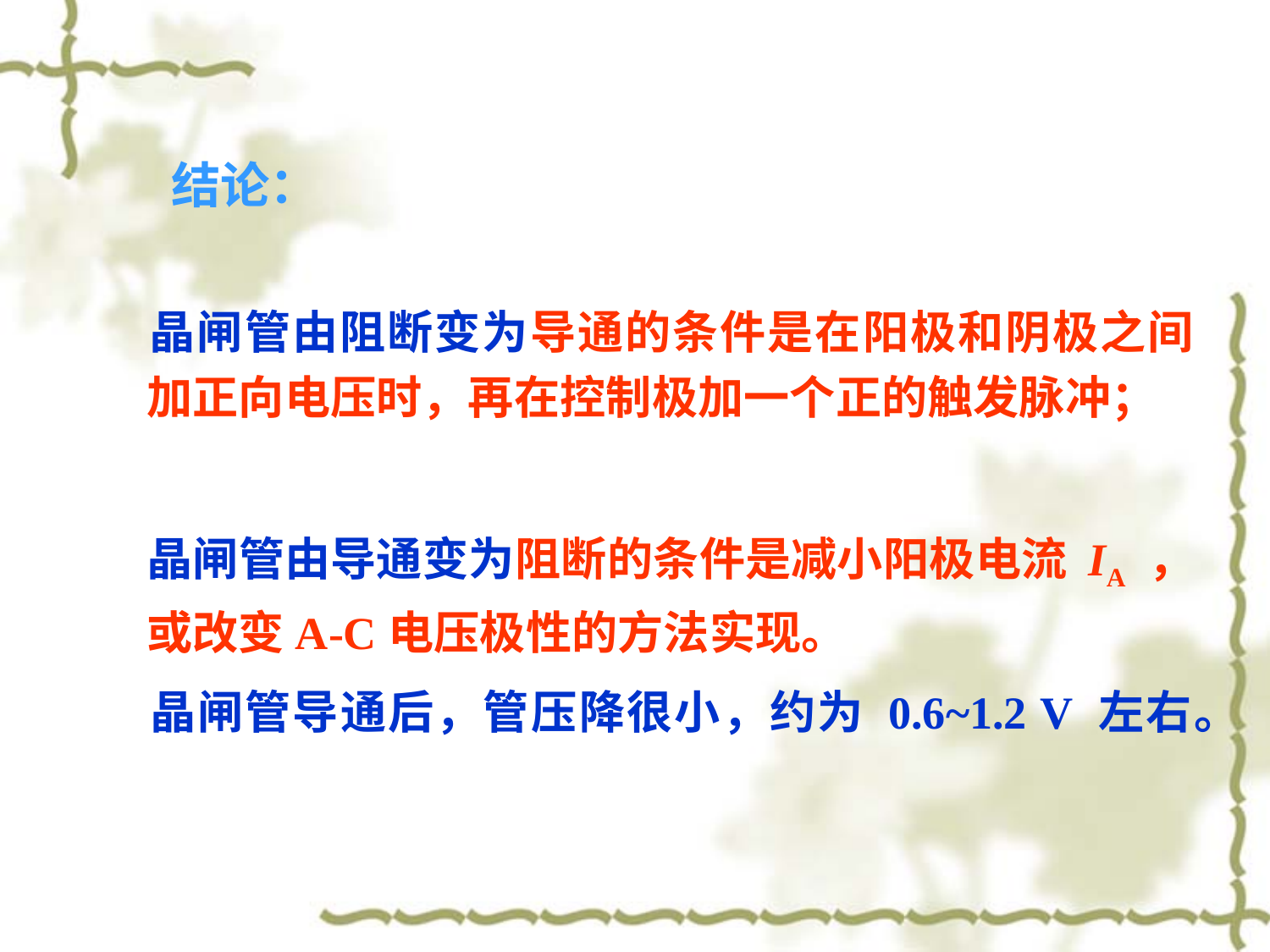

结论：
　　晶闸管由阻断变为导通的条件是在阳极和阴极之间　　加正向电压时，再在控制极加一个正的触发脉冲；

　　晶闸管由导通变为阻断的条件是减小阳极电流 IA ，　　或改变A-C电压极性的方法实现。
　　晶闸管导通后，管压降很小，约为 0.6~1.2 V 左右。
119